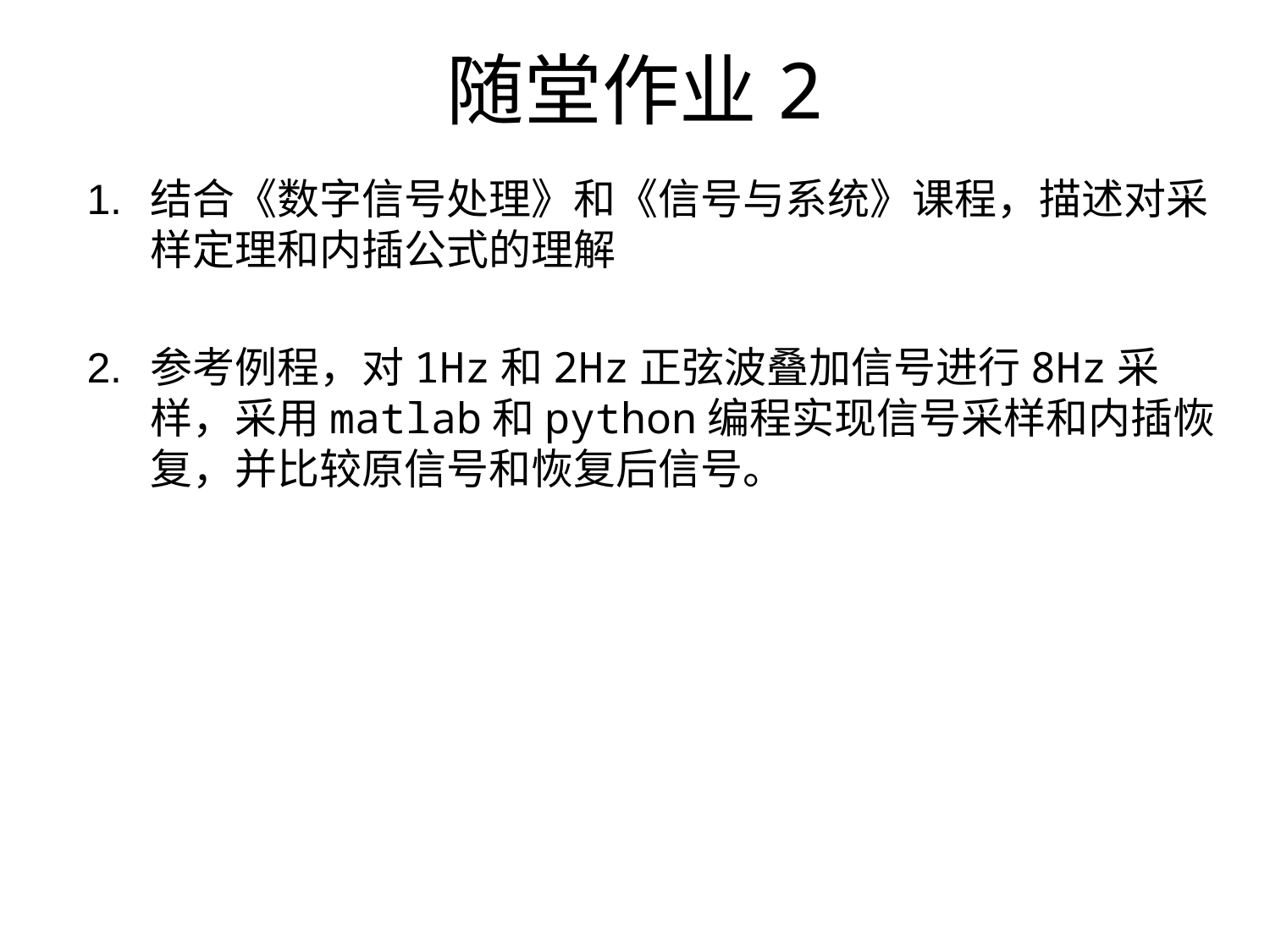

# 随堂作业2
结合《数字信号处理》和《信号与系统》课程，描述对采样定理和内插公式的理解

参考例程，对1Hz和2Hz正弦波叠加信号进行8Hz采样，采用matlab和python编程实现信号采样和内插恢复，并比较原信号和恢复后信号。